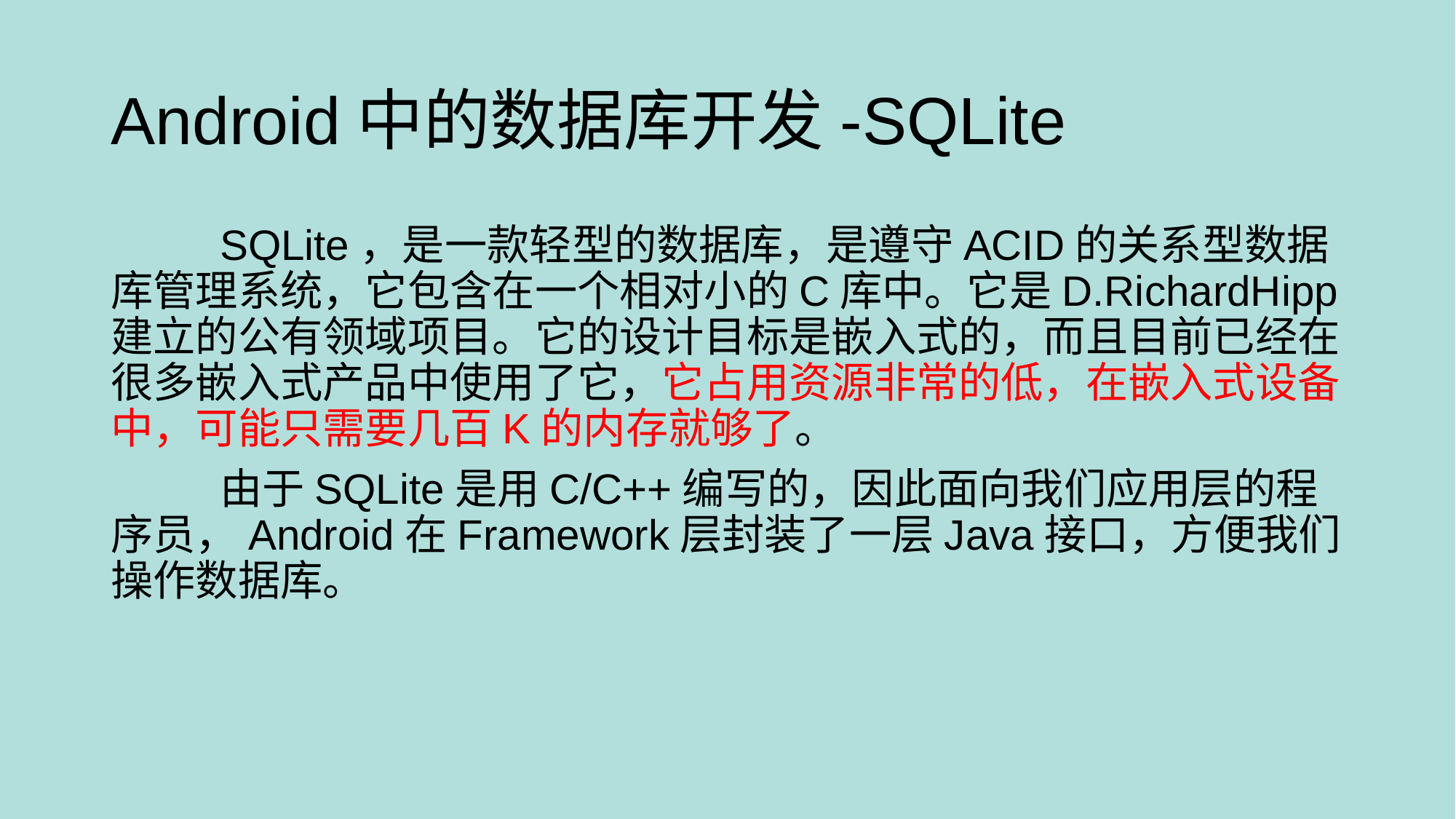

# Android中的数据库开发-SQLite
	SQLite，是一款轻型的数据库，是遵守ACID的关系型数据库管理系统，它包含在一个相对小的C库中。它是D.RichardHipp建立的公有领域项目。它的设计目标是嵌入式的，而且目前已经在很多嵌入式产品中使用了它，它占用资源非常的低，在嵌入式设备中，可能只需要几百K的内存就够了。
	由于SQLite是用C/C++编写的，因此面向我们应用层的程序员，Android在Framework层封装了一层Java接口，方便我们操作数据库。